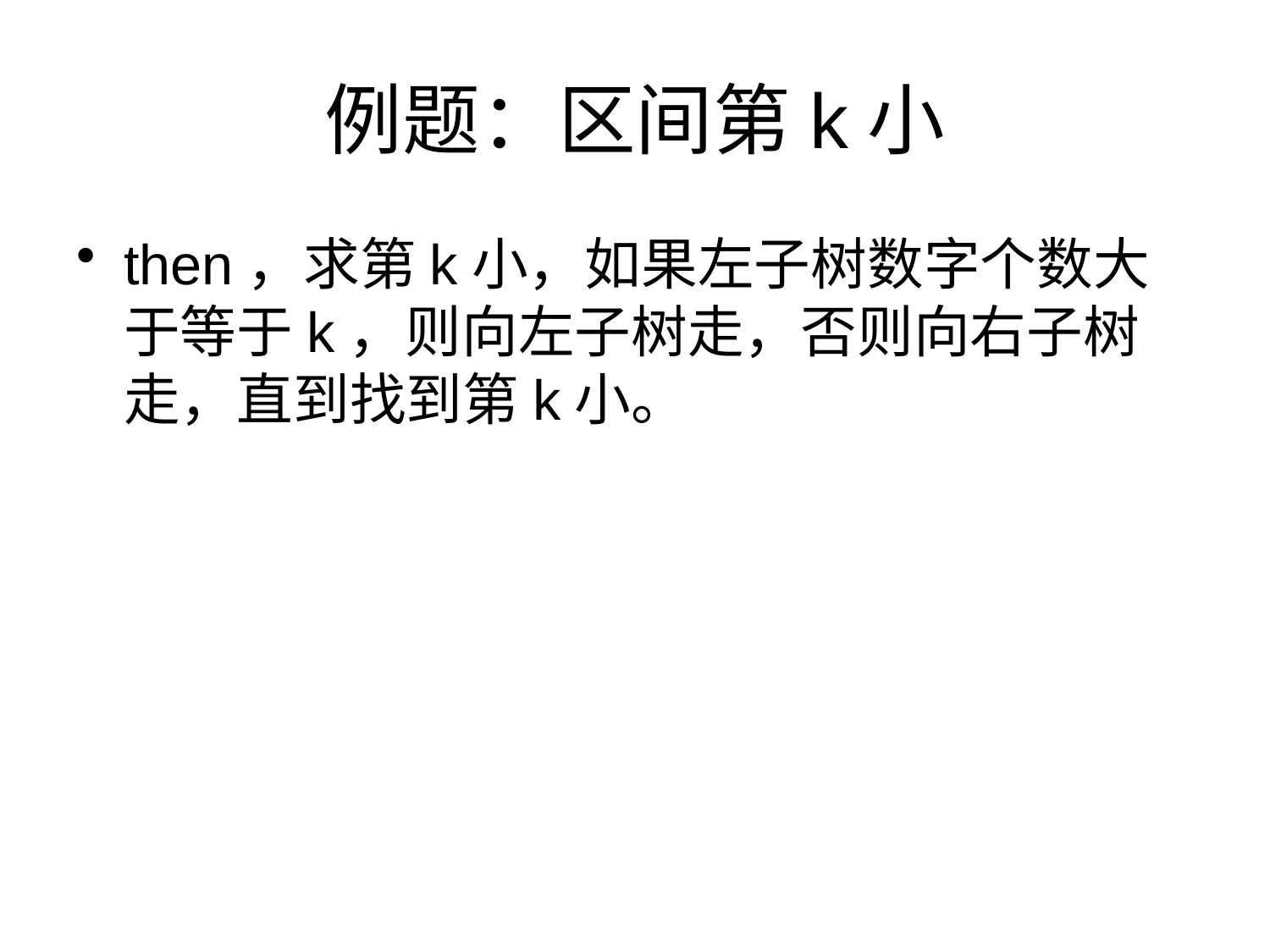

# 例题：区间第k小
then，求第k小，如果左子树数字个数大于等于k，则向左子树走，否则向右子树走，直到找到第k小。